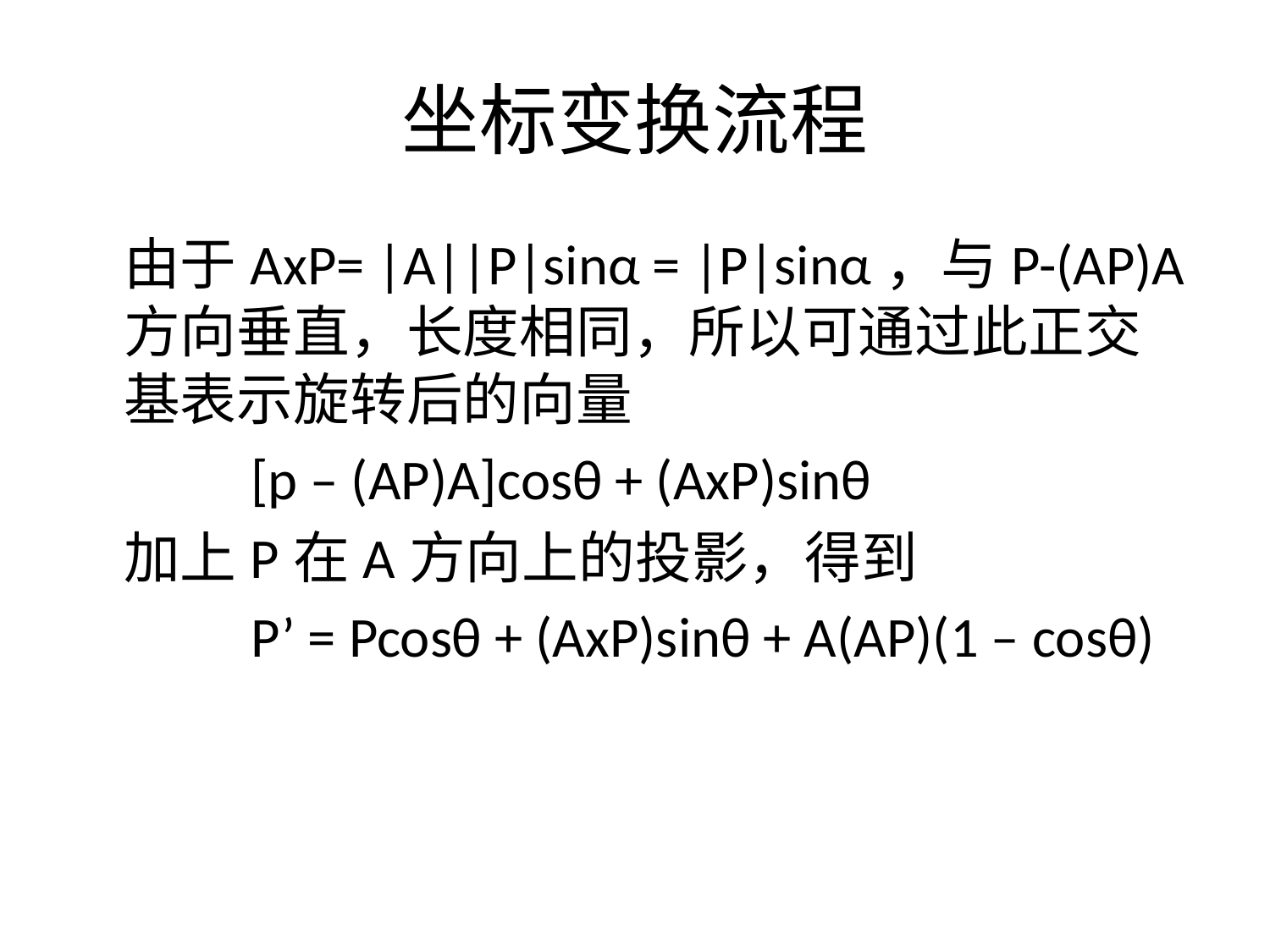

# 坐标变换流程
	由于AxP= |A||P|sinα = |P|sinα，与P-(AP)A方向垂直，长度相同，所以可通过此正交基表示旋转后的向量
		[p – (AP)A]cosθ + (AxP)sinθ
	加上P在A方向上的投影，得到
		P’ = Pcosθ + (AxP)sinθ + A(AP)(1 – cosθ)